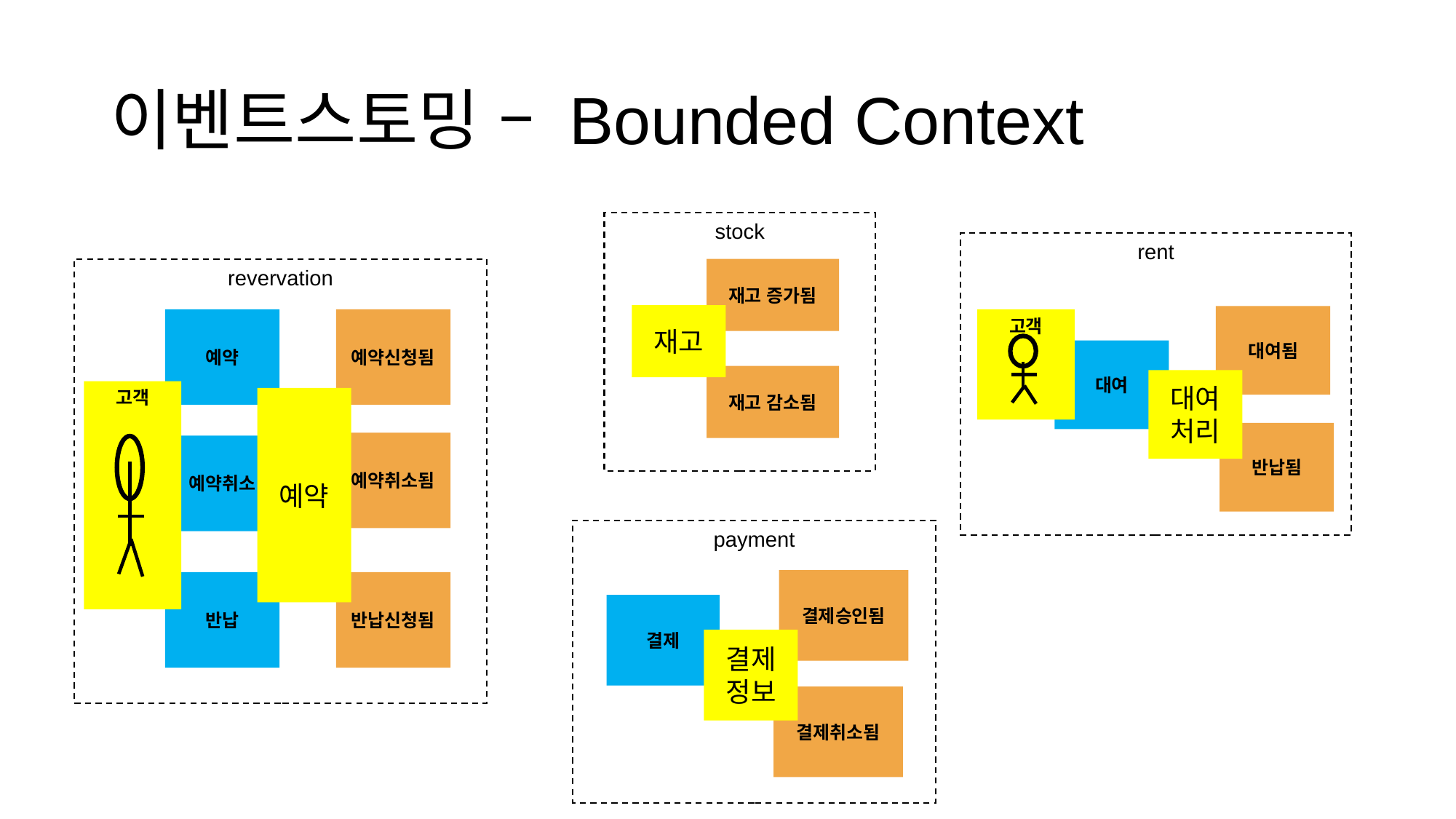

# 이벤트스토밍 – Bounded Context
stock
rent
revervation
재고 증가됨
재고
대여됨
예약
예약신청됨
고객

대여
재고 감소됨
대여
처리
고객

예약
반납됨
예약취소됨
예약취소
payment
결제승인됨
반납
반납신청됨
결제
결제
정보
결제취소됨